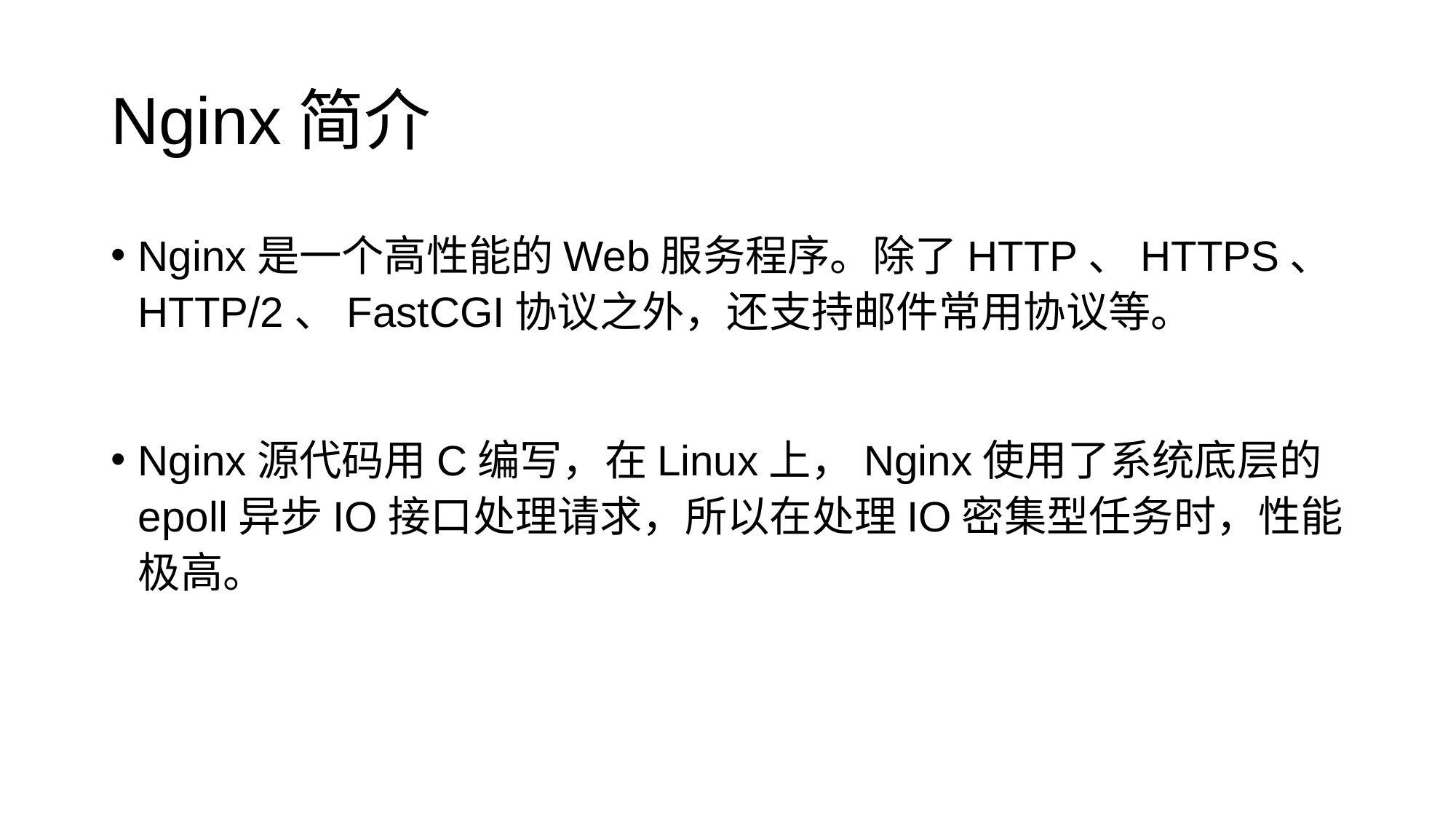

# Nginx简介
Nginx是一个高性能的Web服务程序。除了HTTP、HTTPS、HTTP/2、FastCGI协议之外，还支持邮件常用协议等。

Nginx源代码用C编写，在Linux上，Nginx使用了系统底层的epoll异步IO接口处理请求，所以在处理IO密集型任务时，性能极高。